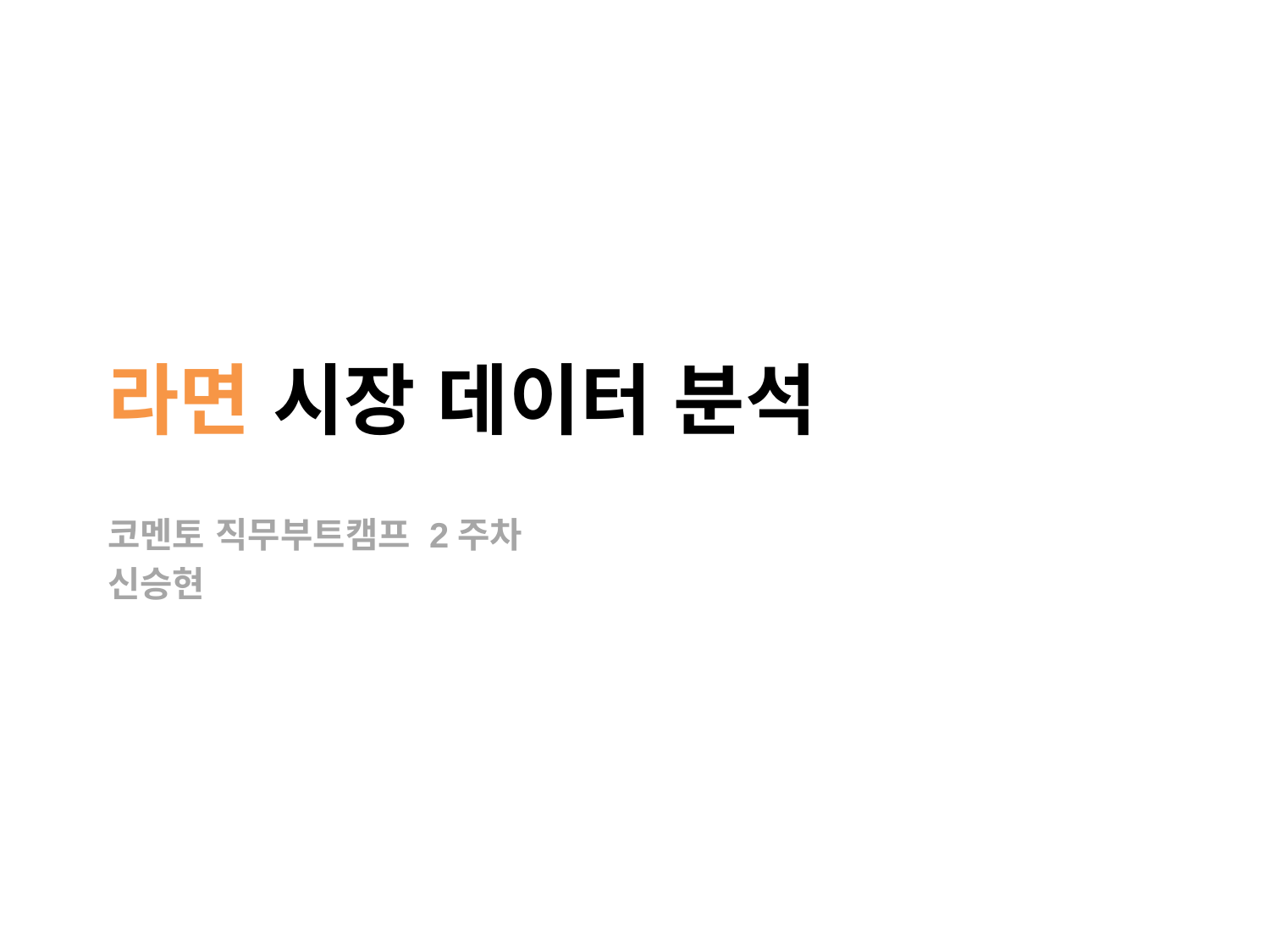

# 라면 시장 데이터 분석
코멘토 직무부트캠프 2주차
신승현